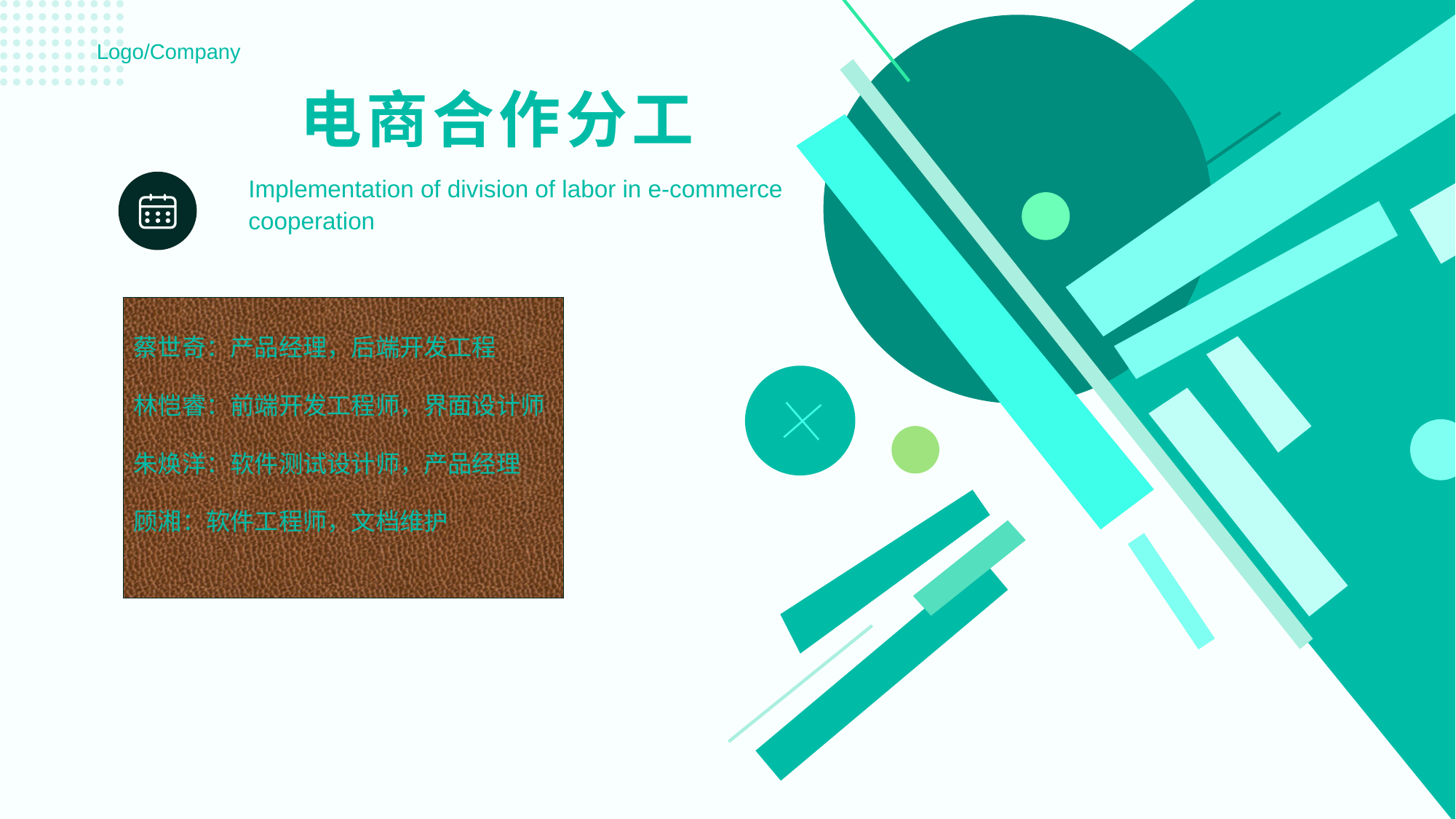

Logo/Company
电商合作分工
Implementation of division of labor in e-commerce cooperation

蔡世奇：产品经理，后端开发工程

林恺睿：前端开发工程师，界面设计师

朱焕洋：软件测试设计师，产品经理

顾湘：软件工程师，文档维护